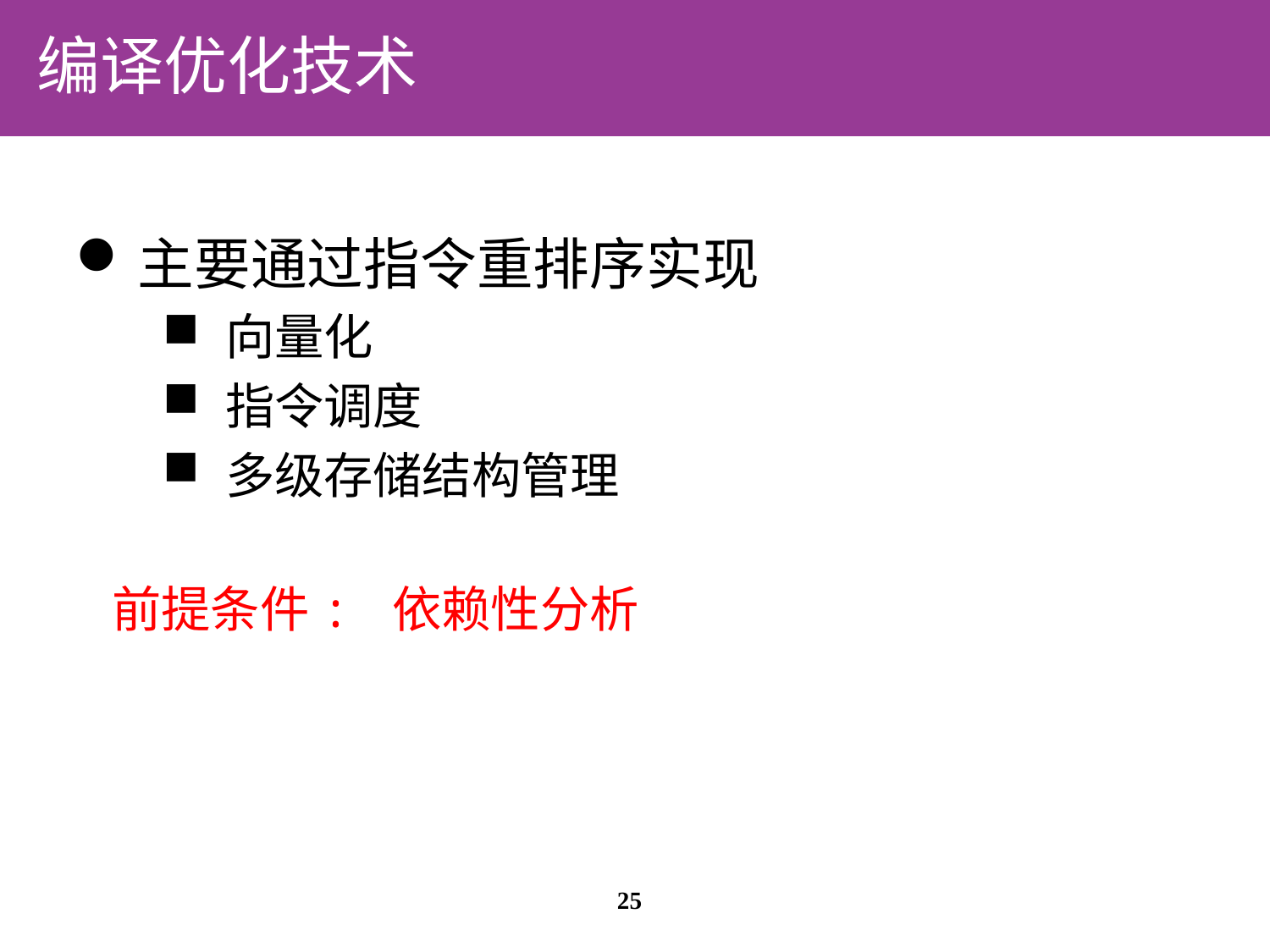

# 编译优化技术

主要通过指令重排序实现
 向量化
 指令调度
 多级存储结构管理
   前提条件: 依赖性分析

25